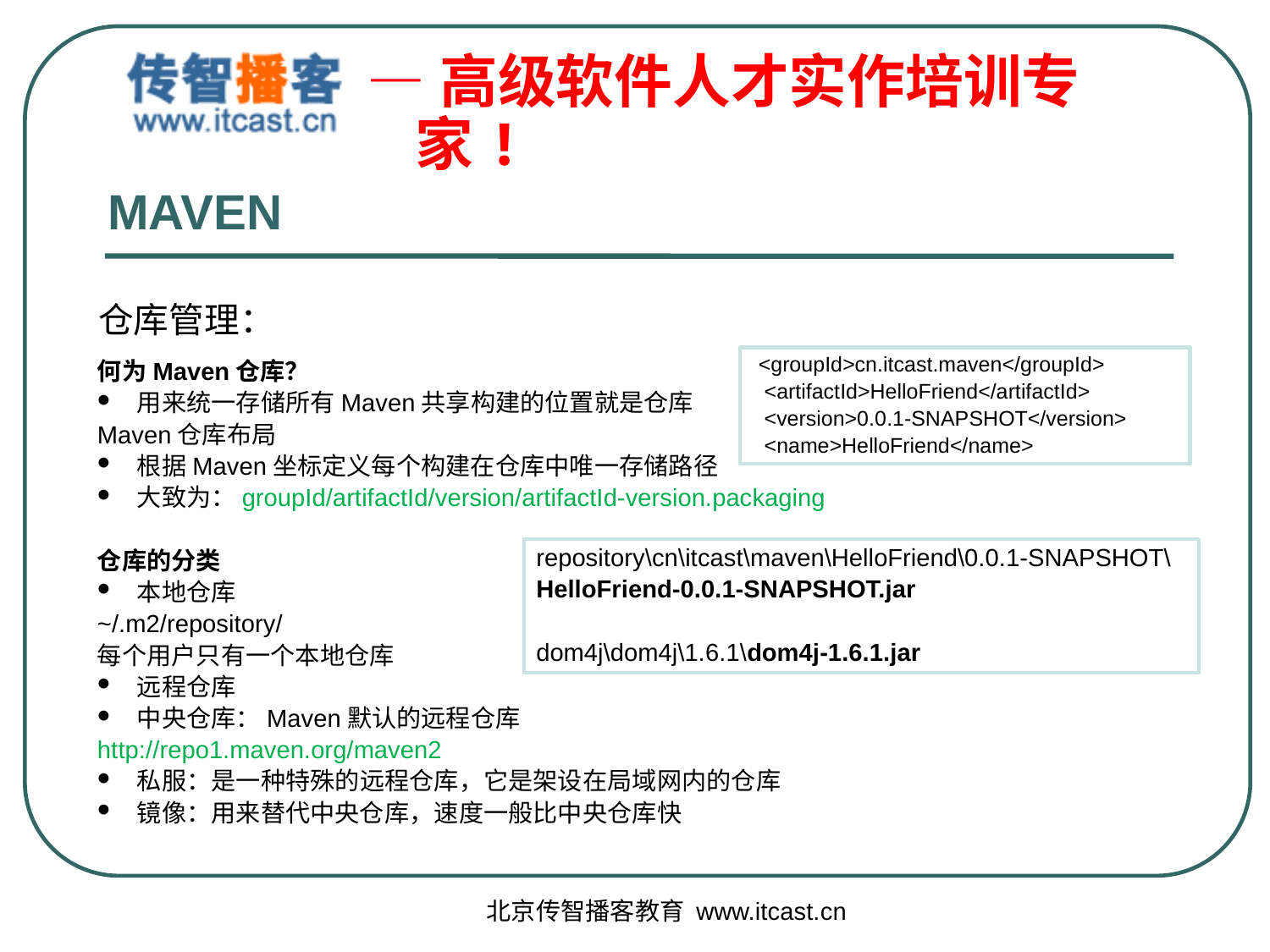

# MAVEN
仓库管理：
 <groupId>cn.itcast.maven</groupId>
  <artifactId>HelloFriend</artifactId>
  <version>0.0.1-SNAPSHOT</version>
  <name>HelloFriend</name>
何为Maven仓库？
用来统一存储所有Maven共享构建的位置就是仓库
Maven仓库布局
根据Maven坐标定义每个构建在仓库中唯一存储路径
大致为：groupId/artifactId/version/artifactId-version.packaging

仓库的分类
本地仓库
~/.m2/repository/
每个用户只有一个本地仓库
远程仓库
中央仓库：Maven默认的远程仓库
http://repo1.maven.org/maven2
私服：是一种特殊的远程仓库，它是架设在局域网内的仓库
镜像：用来替代中央仓库，速度一般比中央仓库快
repository\cn\itcast\maven\HelloFriend\0.0.1-SNAPSHOT\
HelloFriend-0.0.1-SNAPSHOT.jar

dom4j\dom4j\1.6.1\dom4j-1.6.1.jar
北京传智播客教育 www.itcast.cn